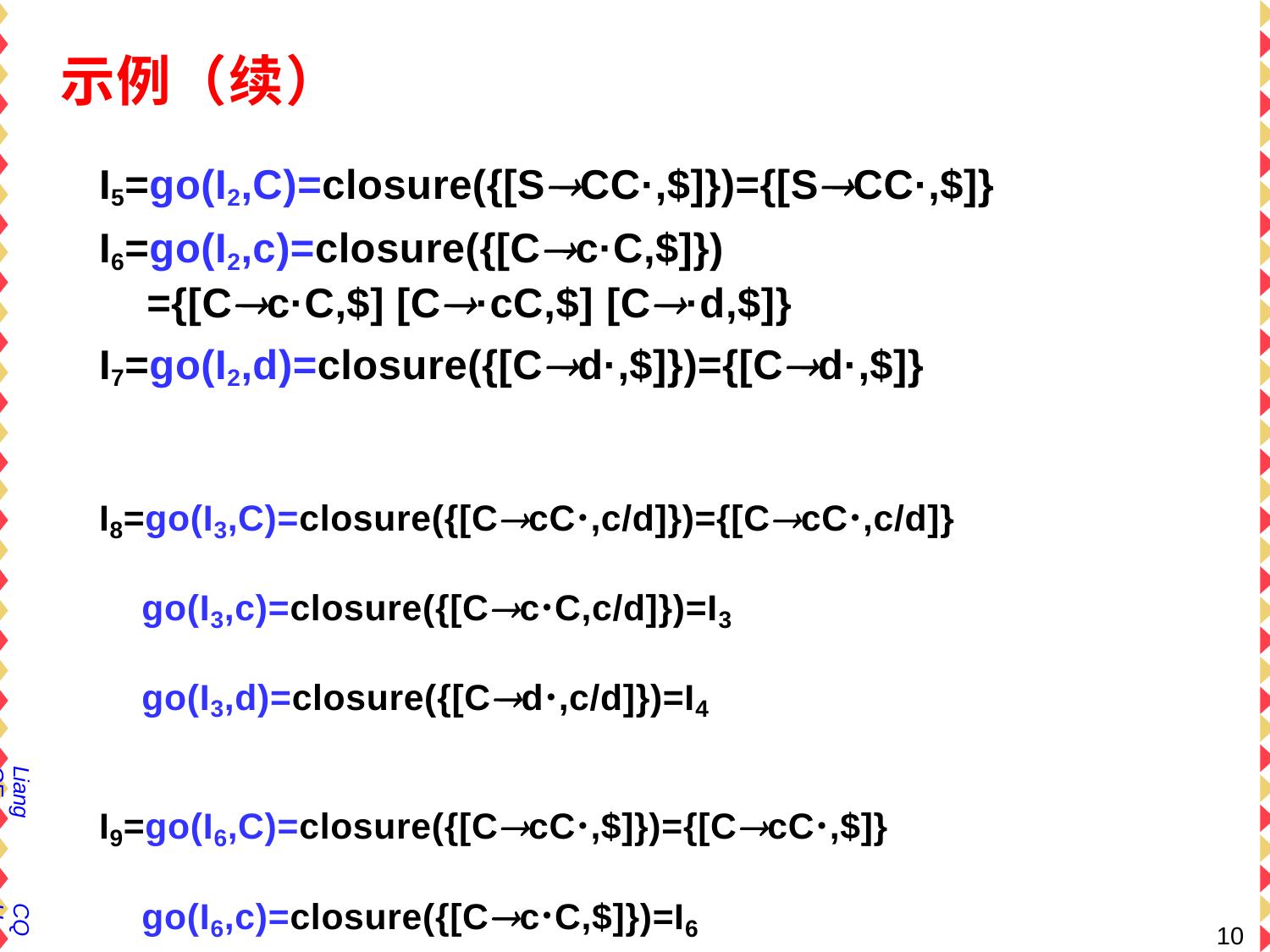

# 示例（续）
I5=go(I2,C)=closure({[S→CC·,$]})={[S→CC·,$]}  I6=go(I2,c)=closure({[C→c·C,$]})
={[C→c·C,$] [C→·cC,$] [C→·d,$]}
I7=go(I2,d)=closure({[C→d·,$]})={[C→d·,$]}

I8=go(I3,C)=closure({[C→cC·,c/d]})={[C→cC·,c/d]}  go(I3,c)=closure({[C→c·C,c/d]})=I3  go(I3,d)=closure({[C→d·,c/d]})=I4
I9=go(I6,C)=closure({[C→cC·,$]})={[C→cC·,$]}  go(I6,c)=closure({[C→c·C,$]})=I6
go(I6,d)=closure({[C→d·,$]})=I7
Liang GE
CQU
105